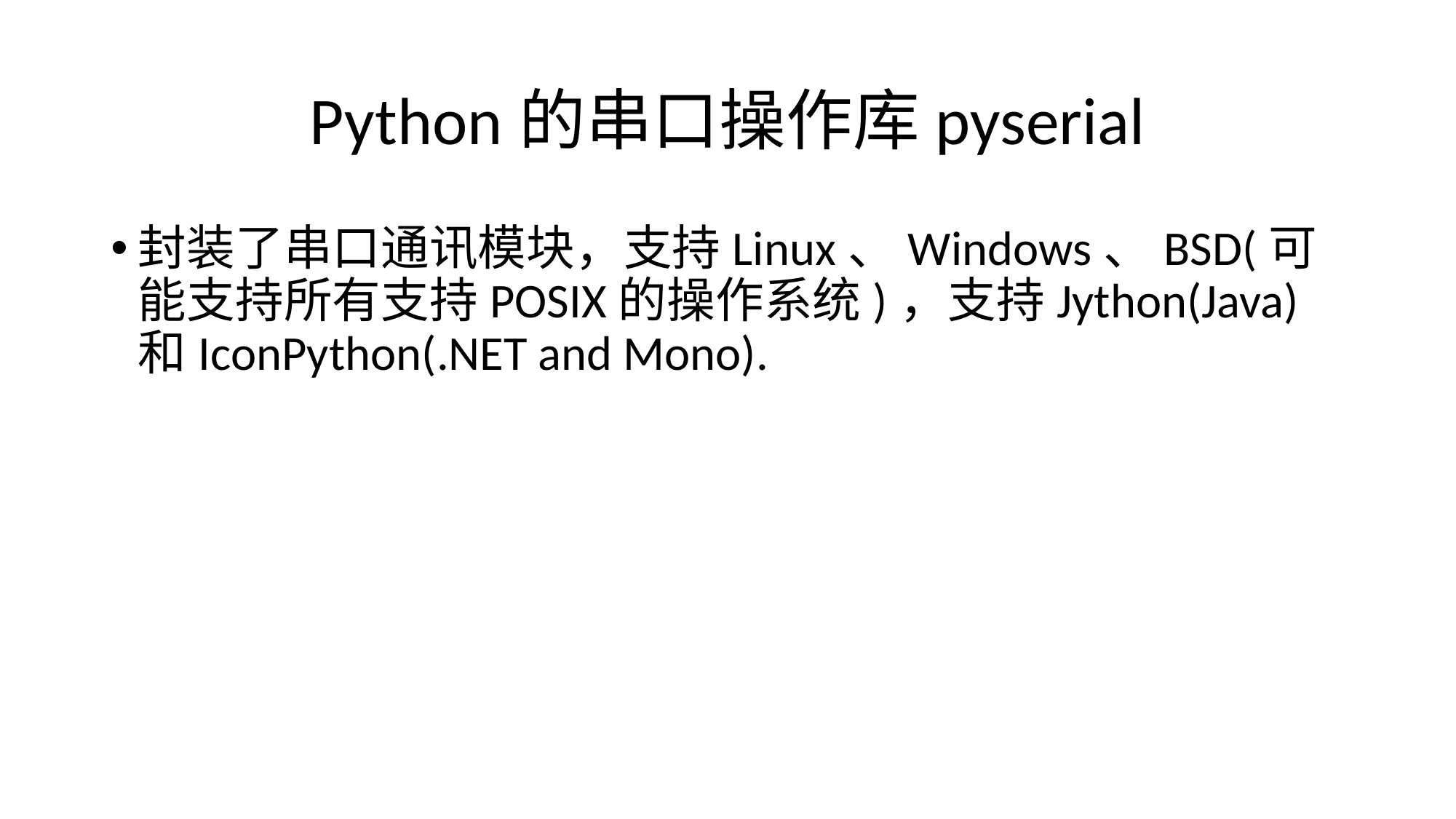

# Python的串口操作库pyserial
封装了串口通讯模块，支持Linux、Windows、BSD(可能支持所有支持POSIX的操作系统)，支持Jython(Java)和IconPython(.NET and Mono).